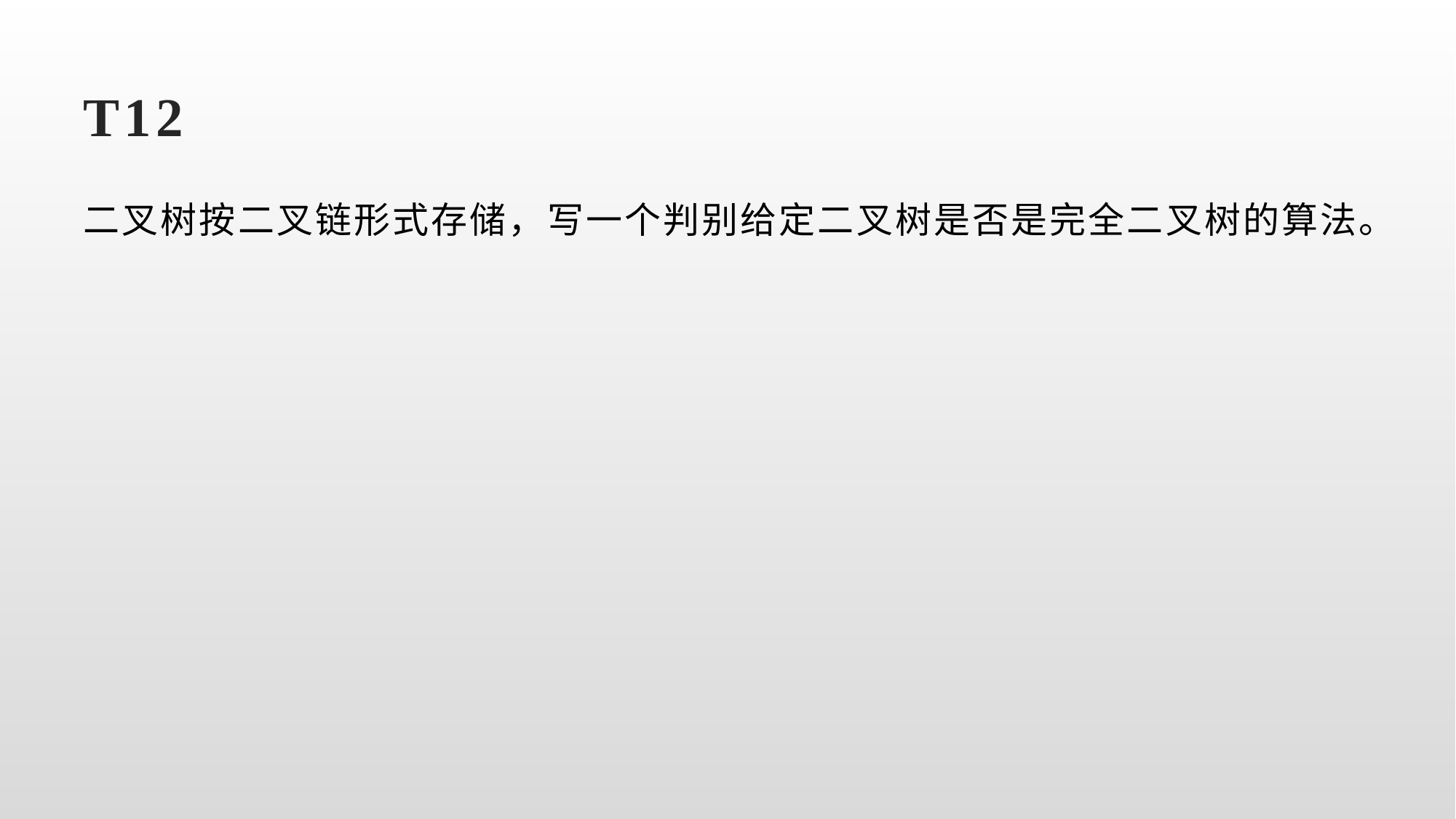

# T12
二叉树按二叉链形式存储，写一个判别给定二叉树是否是完全二叉树的算法。